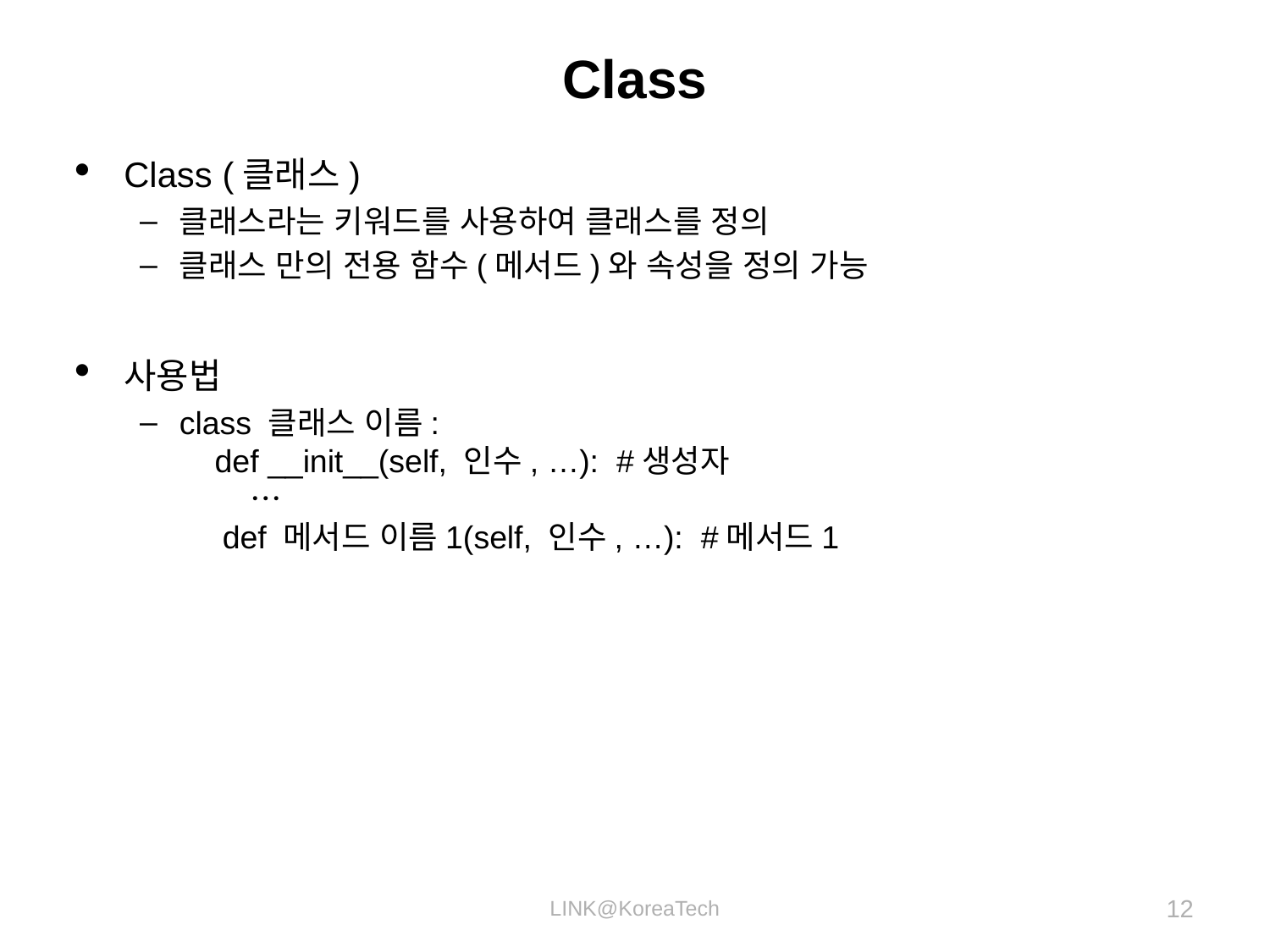

# Class
Class (클래스)
클래스라는 키워드를 사용하여 클래스를 정의
클래스 만의 전용 함수(메서드)와 속성을 정의 가능

사용법
class 클래스 이름:
    def __init__(self, 인수, …):  #생성자
        …
    def 메서드 이름1(self, 인수, …):  #메서드1
LINK@KoreaTech
12